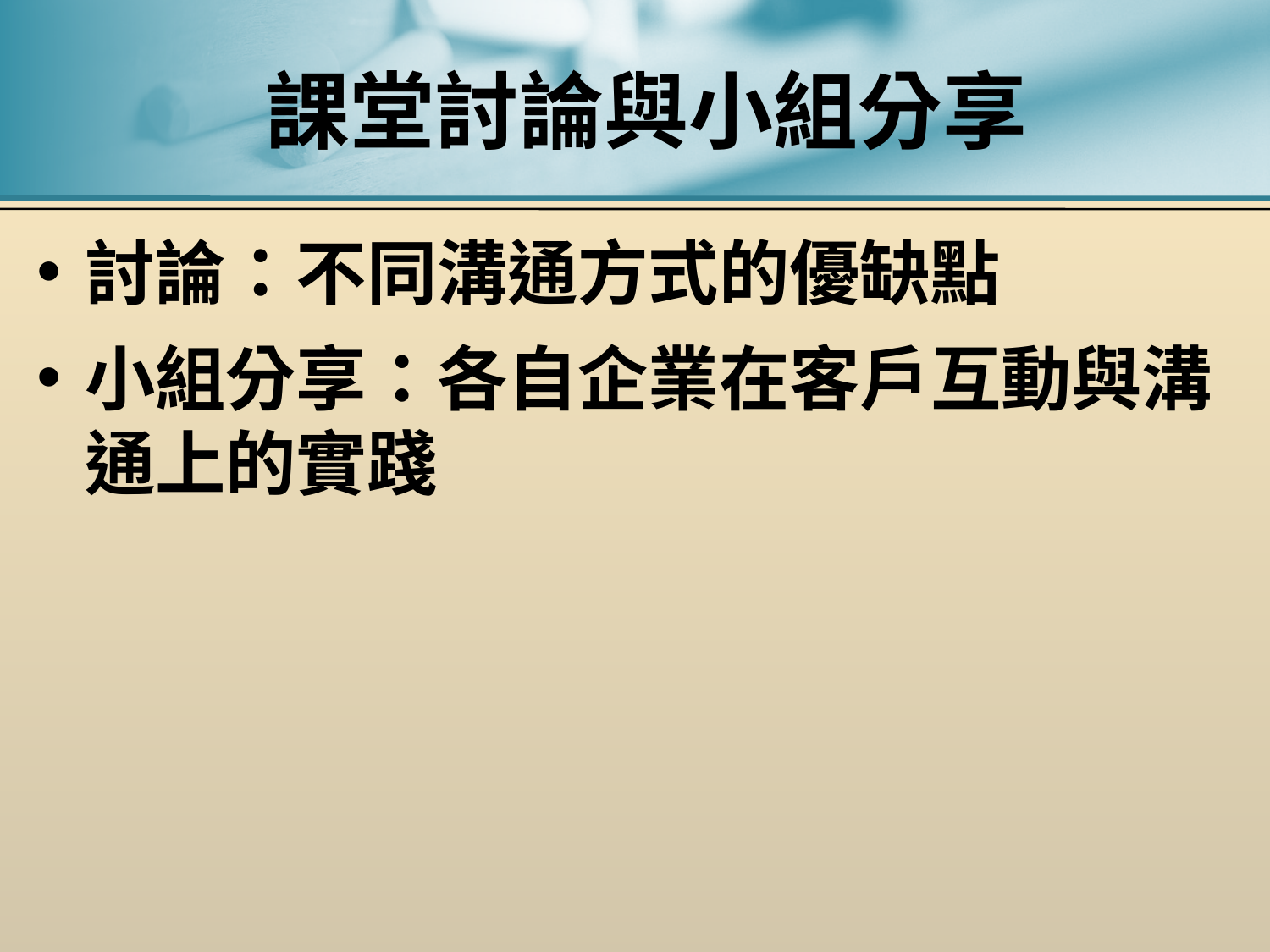

# 課堂討論與小組分享
討論：不同溝通方式的優缺點
小組分享：各自企業在客戶互動與溝通上的實踐